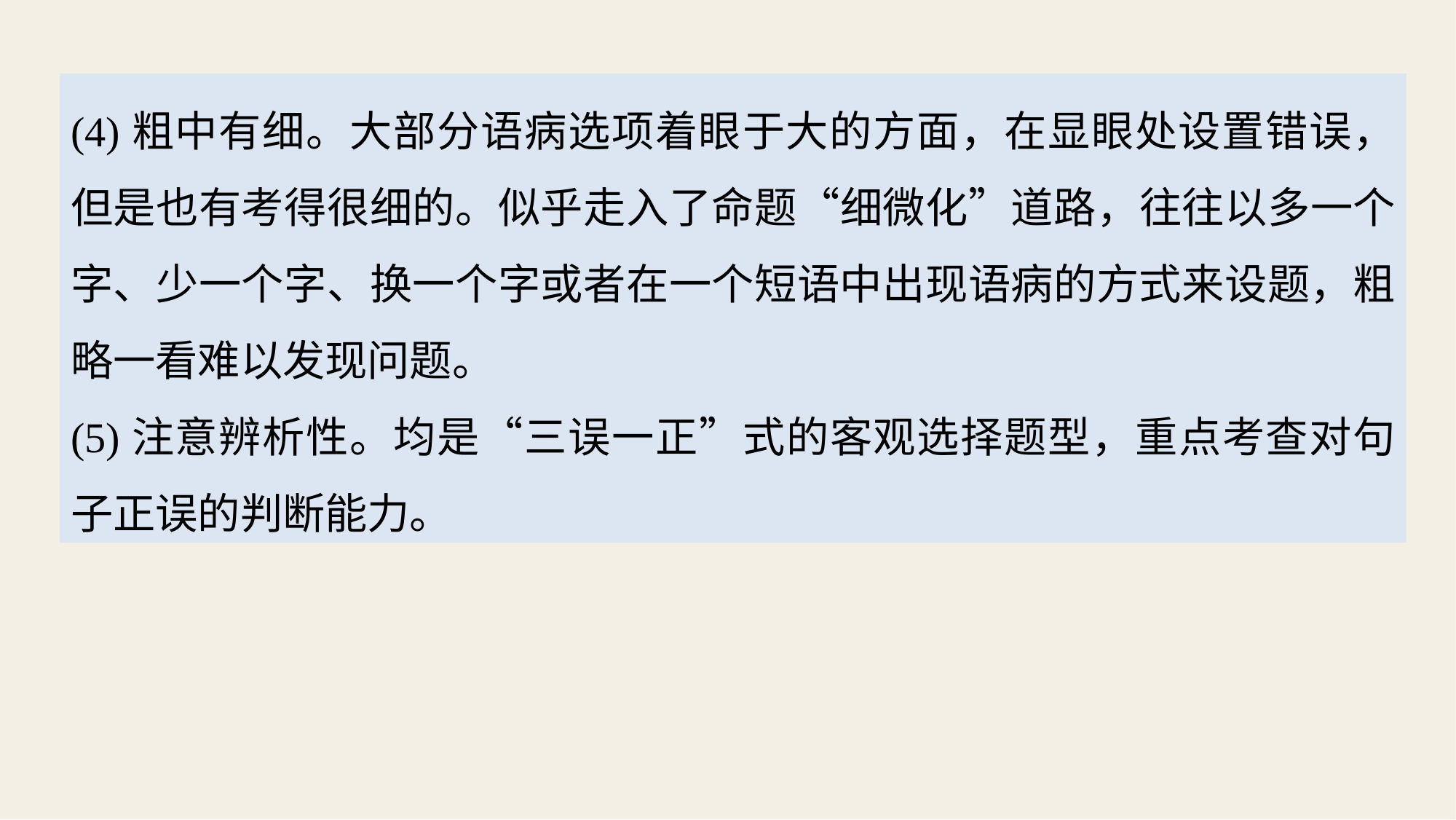

(4)粗中有细。大部分语病选项着眼于大的方面，在显眼处设置错误，但是也有考得很细的。似乎走入了命题“细微化”道路，往往以多一个字、少一个字、换一个字或者在一个短语中出现语病的方式来设题，粗略一看难以发现问题。
(5)注意辨析性。均是“三误一正”式的客观选择题型，重点考查对句子正误的判断能力。